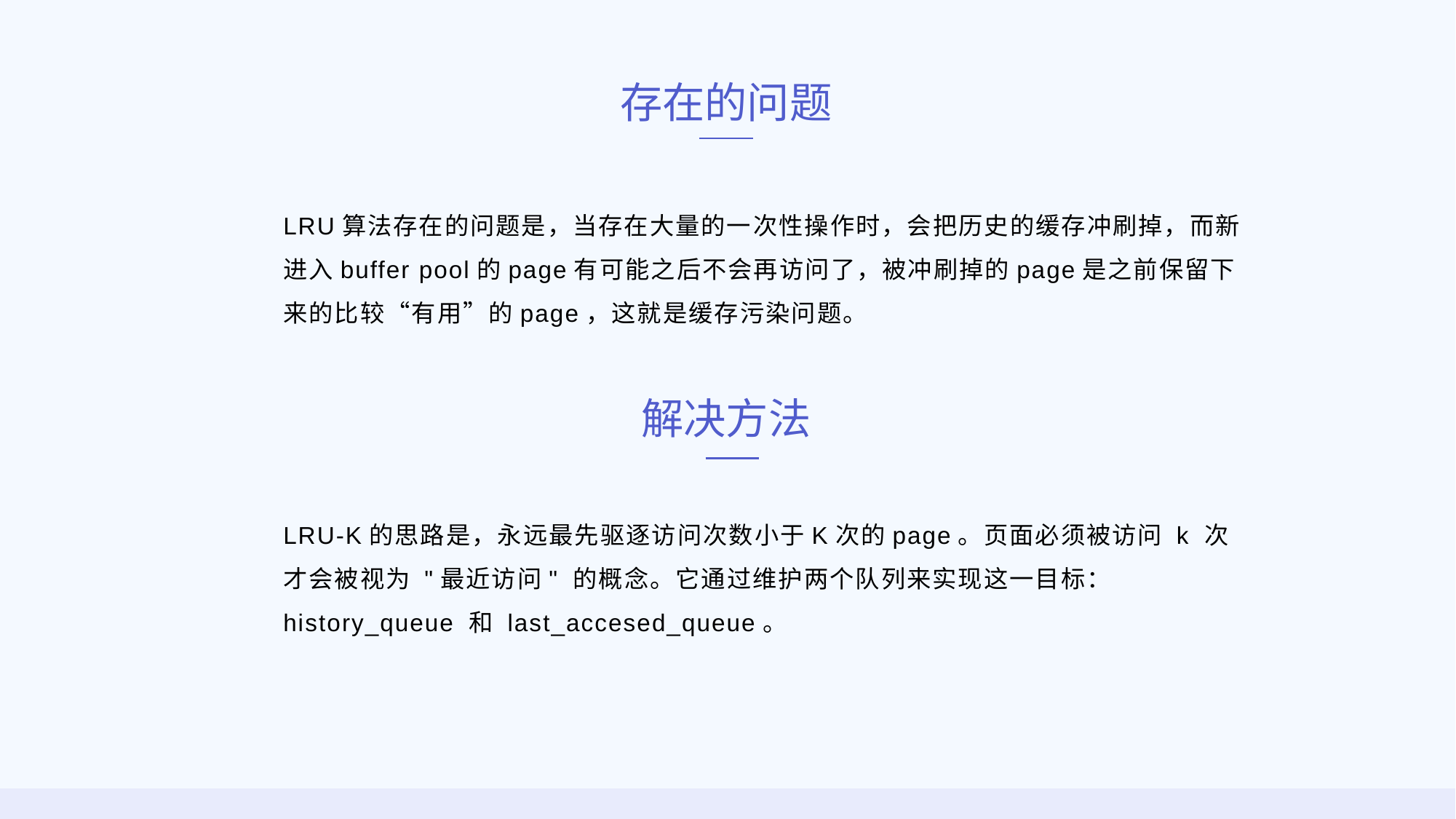

存在的问题
LRU算法存在的问题是，当存在大量的一次性操作时，会把历史的缓存冲刷掉，而新进入buffer pool的page有可能之后不会再访问了，被冲刷掉的page是之前保留下来的比较“有用”的page，这就是缓存污染问题。
解决方法
LRU-K的思路是，永远最先驱逐访问次数小于K次的page。页面必须被访问 k 次才会被视为 "最近访问" 的概念。它通过维护两个队列来实现这一目标：history_queue 和 last_accesed_queue。